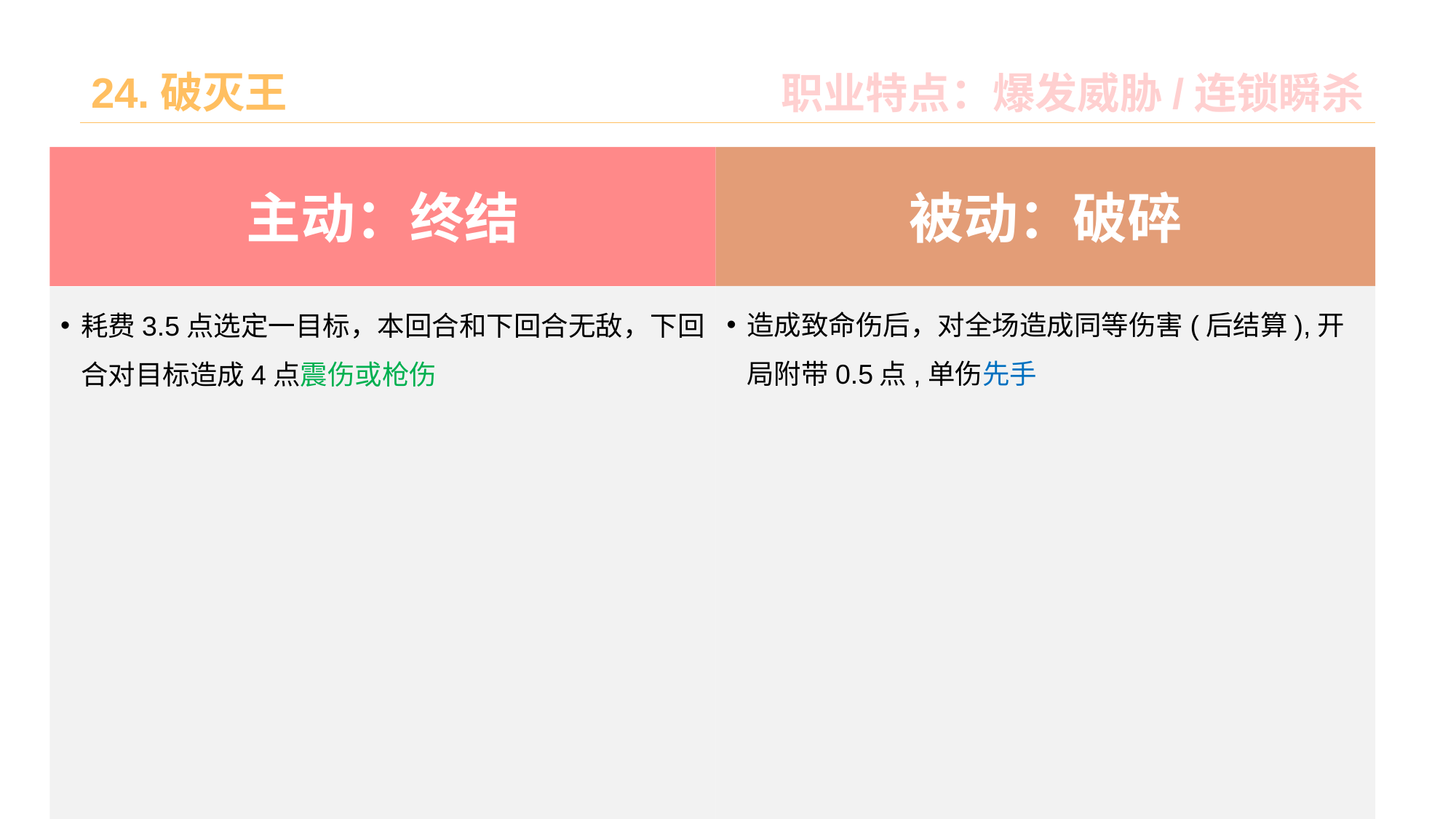

# 24.破灭王
职业特点：爆发威胁/连锁瞬杀
被动：破碎
主动：终结
造成致命伤后，对全场造成同等伤害(后结算),开局附带0.5点,单伤先手
耗费3.5点选定一目标，本回合和下回合无敌，下回合对目标造成4点震伤或枪伤